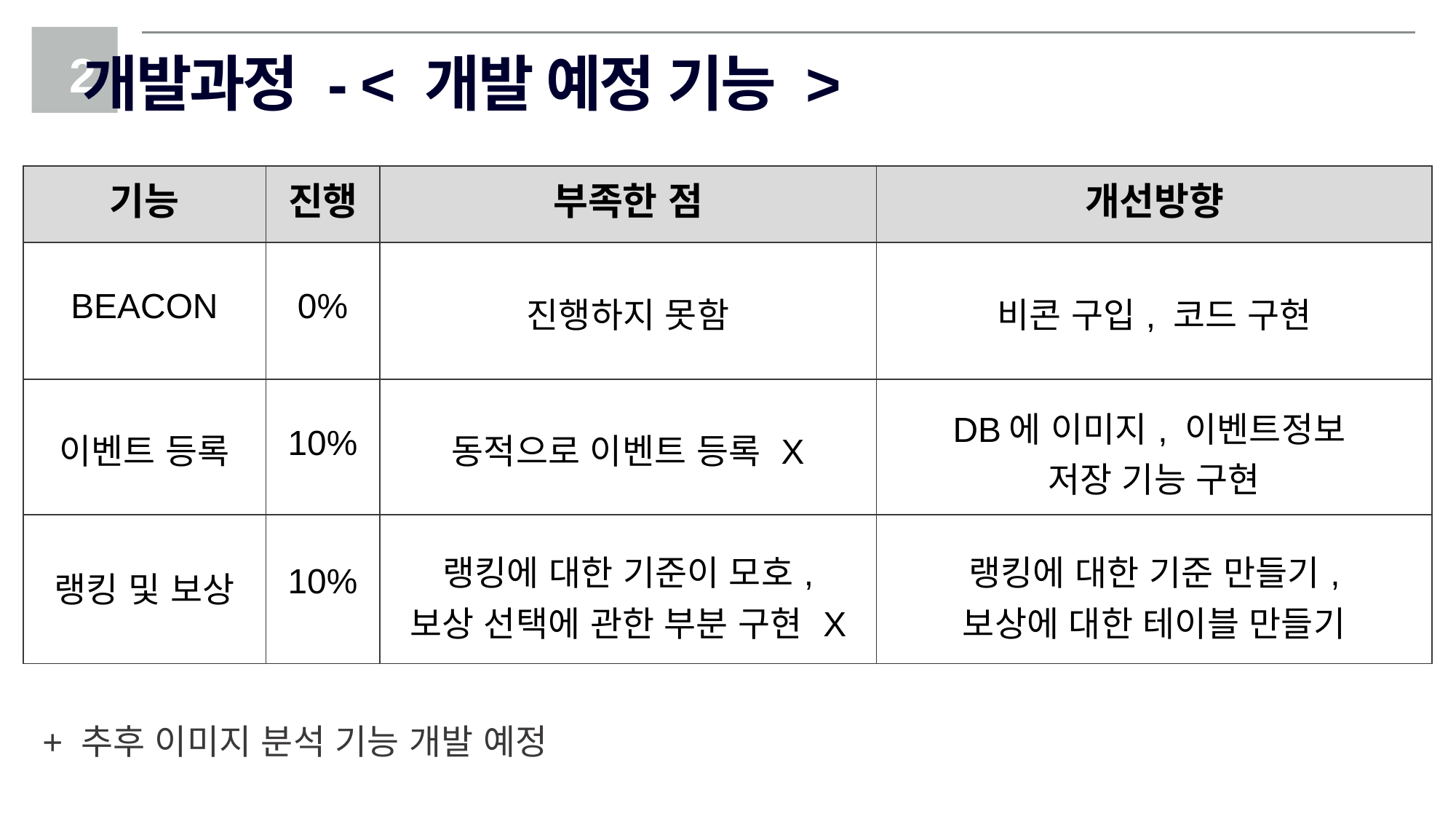

2
개발과정 - < 개발 예정 기능 >
| 기능 | 진행 | 부족한 점 | 개선방향 |
| --- | --- | --- | --- |
| BEACON | 0% | 진행하지 못함 | 비콘 구입, 코드 구현 |
| 이벤트 등록 | 10% | 동적으로 이벤트 등록 X | DB에 이미지, 이벤트정보 저장 기능 구현 |
| 랭킹 및 보상 | 10% | 랭킹에 대한 기준이 모호, 보상 선택에 관한 부분 구현 X | 랭킹에 대한 기준 만들기, 보상에 대한 테이블 만들기 |
+ 추후 이미지 분석 기능 개발 예정

Copyrightⓒ. Saebyeol Yu. All Rights Reserved.